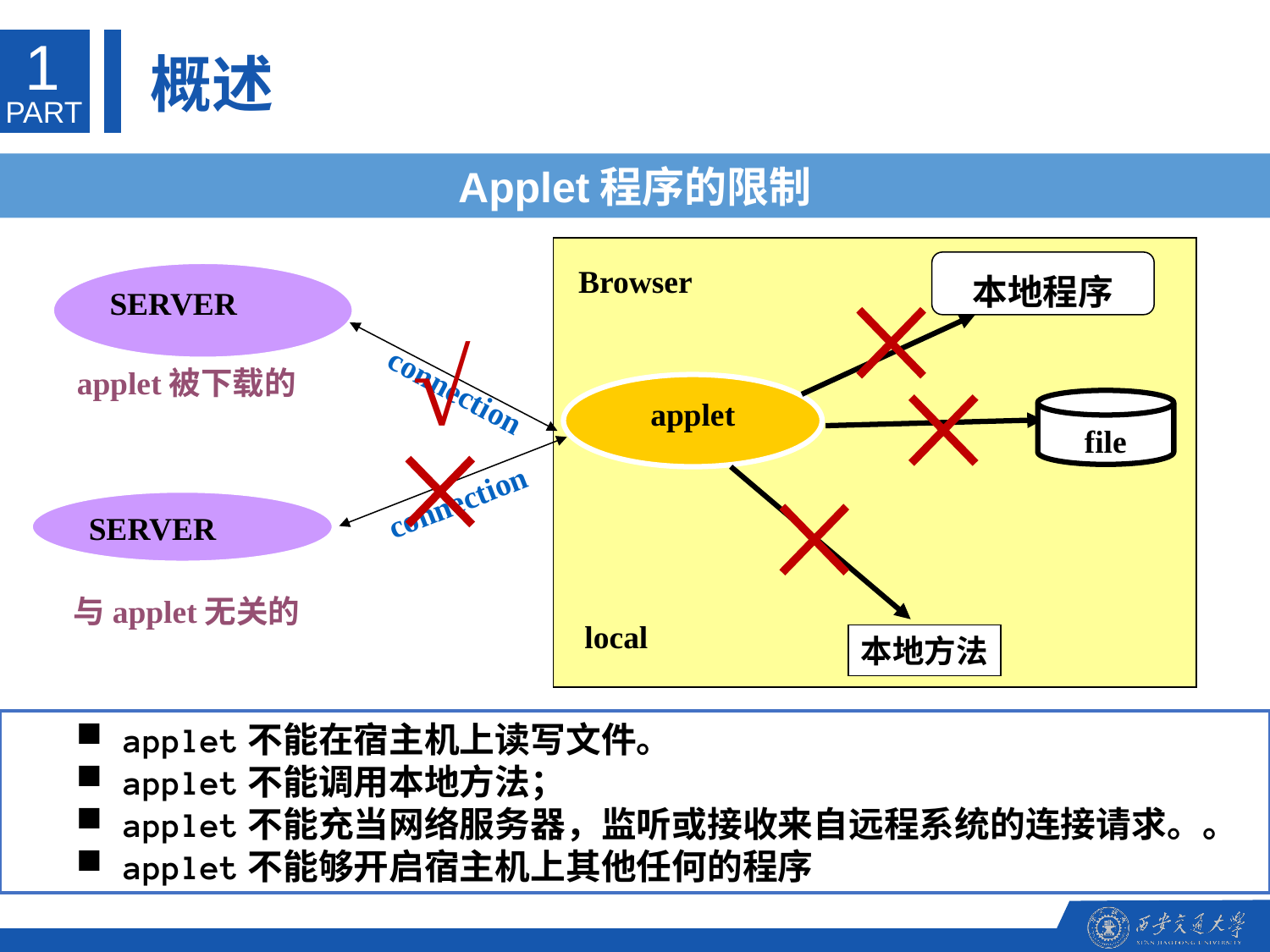

1
概述
PART
Applet程序的限制

本地程序
Browser

SERVER

applet被下载的
connection
applet
file

connection
SERVER
与applet无关的
local
本地方法

√

applet不能在宿主机上读写文件。
applet不能调用本地方法；
applet不能充当网络服务器，监听或接收来自远程系统的连接请求。。
applet不能够开启宿主机上其他任何的程序